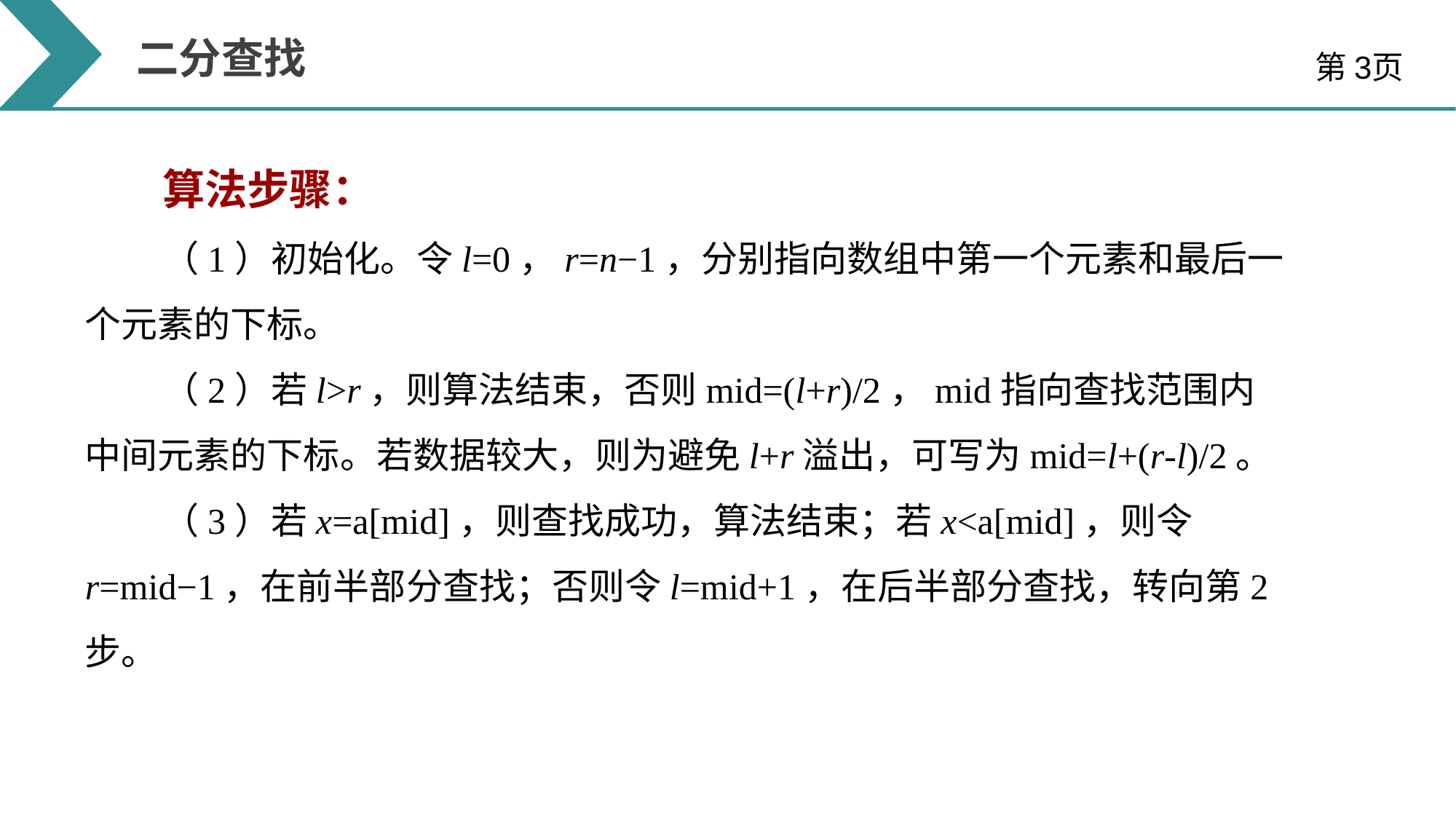

二分查找
第3页
算法步骤：
（1）初始化。令l=0，r=n−1，分别指向数组中第一个元素和最后一个元素的下标。
（2）若l>r，则算法结束，否则mid=(l+r)/2，mid指向查找范围内中间元素的下标。若数据较大，则为避免l+r溢出，可写为mid=l+(r-l)/2。
（3）若x=a[mid]，则查找成功，算法结束；若x<a[mid]，则令r=mid−1，在前半部分查找；否则令l=mid+1，在后半部分查找，转向第2步。